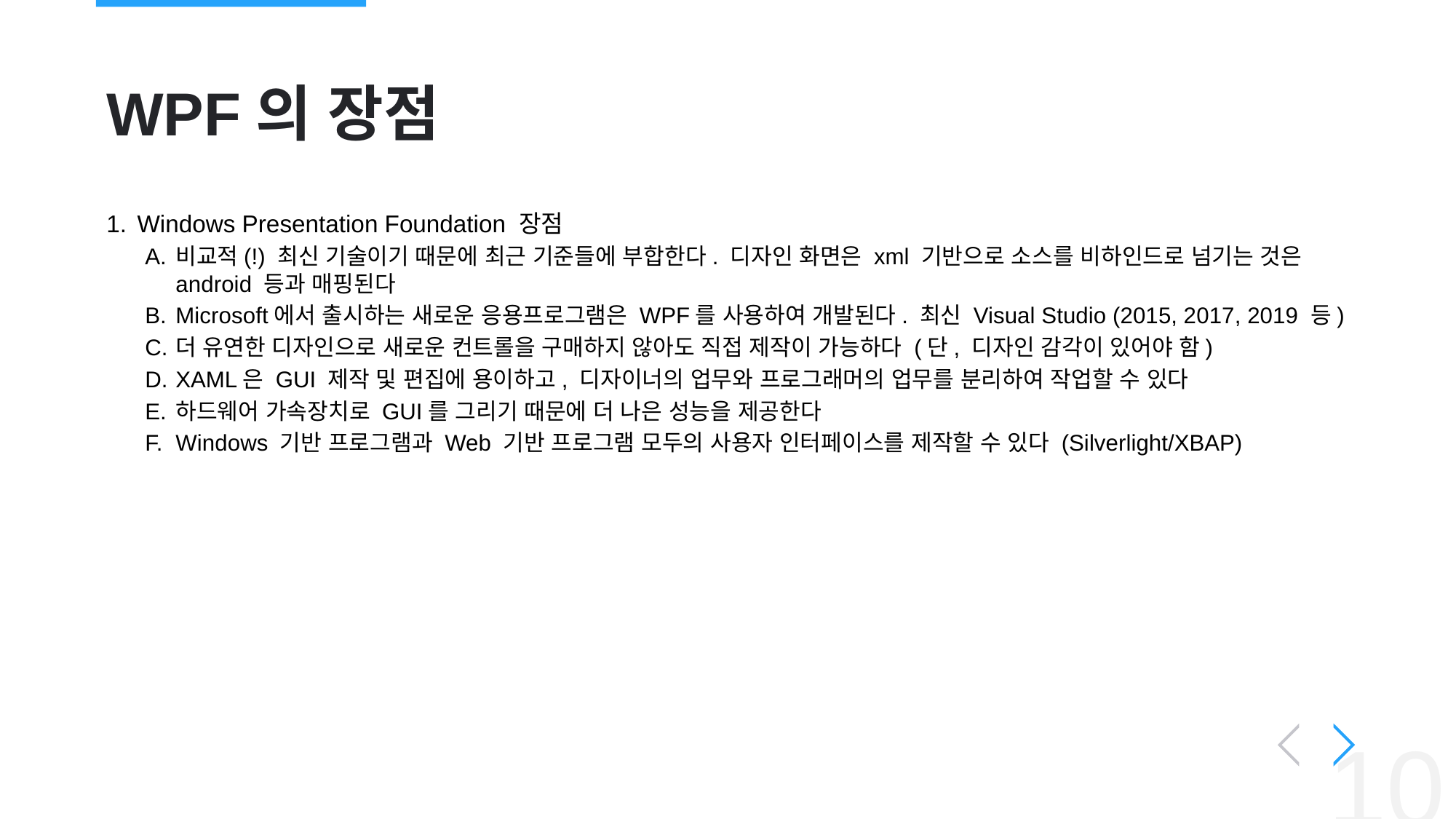

# WPF의 장점
Windows Presentation Foundation 장점
비교적(!) 최신 기술이기 때문에 최근 기준들에 부합한다. 디자인 화면은 xml 기반으로 소스를 비하인드로 넘기는 것은 android 등과 매핑된다
Microsoft에서 출시하는 새로운 응용프로그램은 WPF를 사용하여 개발된다. 최신 Visual Studio (2015, 2017, 2019 등)
더 유연한 디자인으로 새로운 컨트롤을 구매하지 않아도 직접 제작이 가능하다 (단, 디자인 감각이 있어야 함)
XAML은 GUI 제작 및 편집에 용이하고, 디자이너의 업무와 프로그래머의 업무를 분리하여 작업할 수 있다
하드웨어 가속장치로 GUI를 그리기 때문에 더 나은 성능을 제공한다
Windows 기반 프로그램과 Web 기반 프로그램 모두의 사용자 인터페이스를 제작할 수 있다 (Silverlight/XBAP)

10